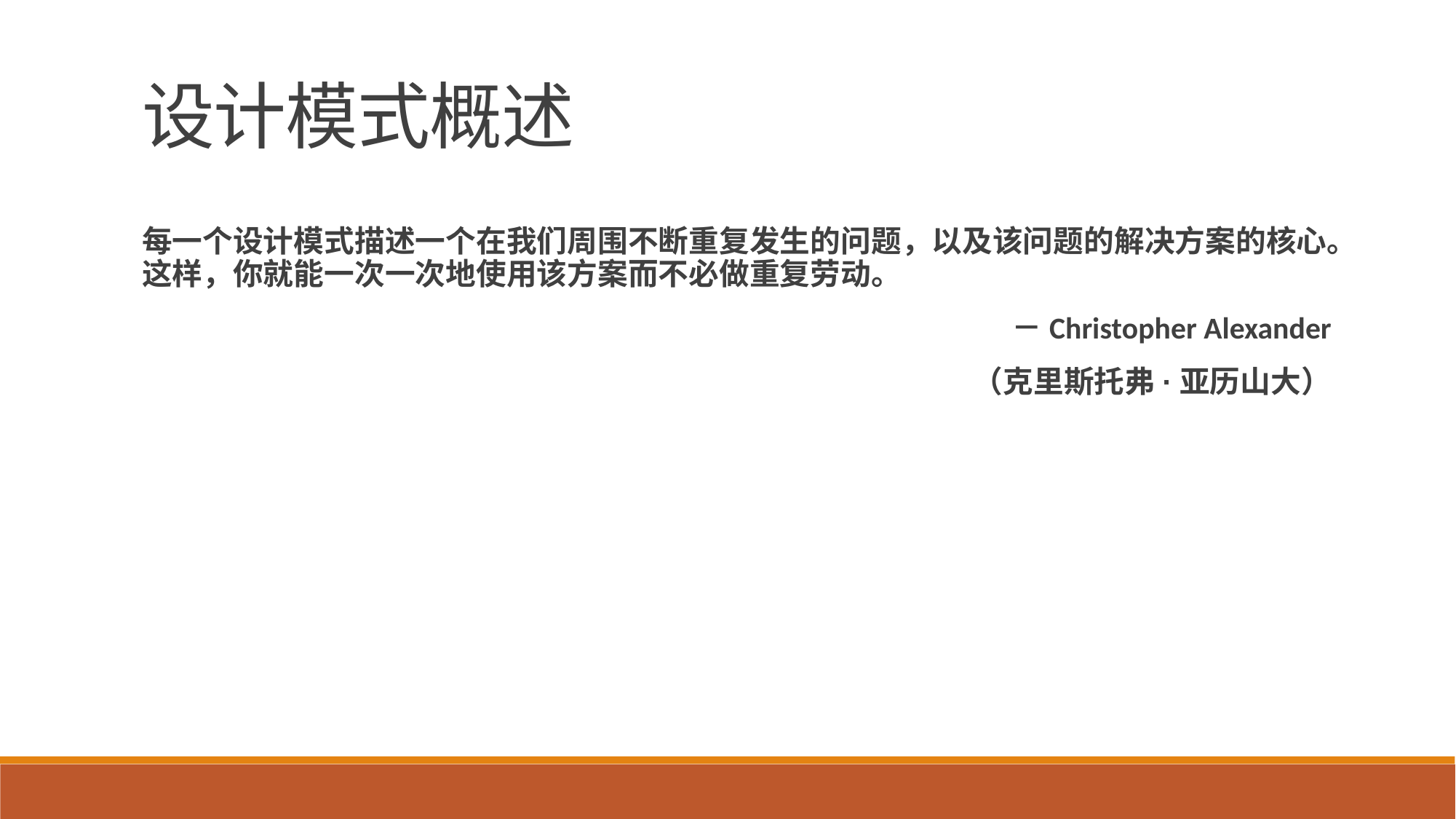

设计模式概述
每一个设计模式描述一个在我们周围不断重复发生的问题，以及该问题的解决方案的核心。这样，你就能一次一次地使用该方案而不必做重复劳动。
－Christopher Alexander
（克里斯托弗·亚历山大）